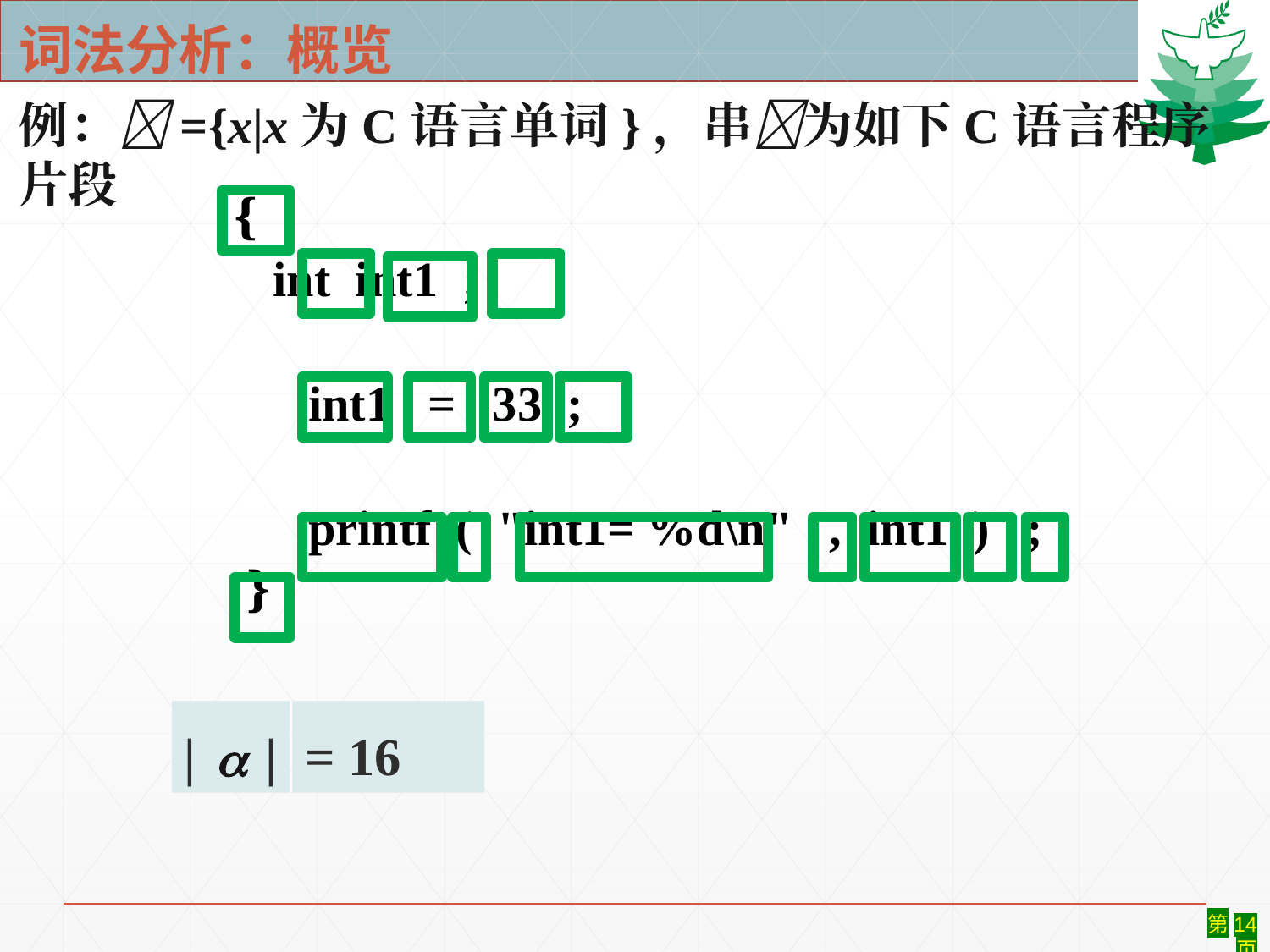

词法分析：概览
例：∑={x|x为C语言单词}，串α为如下C语言程序片段
{
   int  int1  ;

      int1   =   33  ;

      printf  (  "int1= %d\n"   ,  int1  )   ;
 }

| α |
= 16